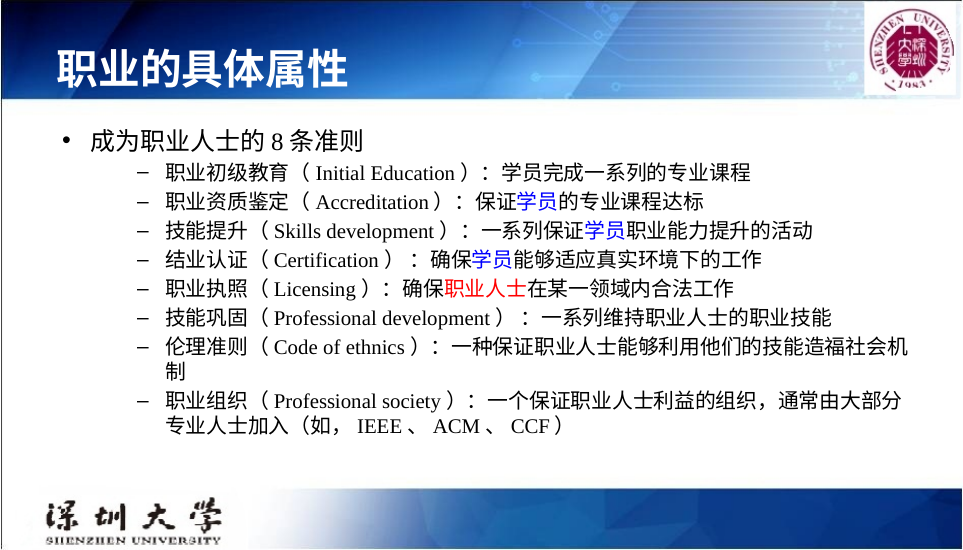

# 职业的具体属性
成为职业人士的8条准则
职业初级教育（Initial Education）：学员完成一系列的专业课程
职业资质鉴定（Accreditation）：保证学员的专业课程达标
技能提升（Skills development）：一系列保证学员职业能力提升的活动
结业认证（Certification） ：确保学员能够适应真实环境下的工作
职业执照（Licensing）：确保职业人士在某一领域内合法工作
技能巩固（Professional development） ：一系列维持职业人士的职业技能
伦理准则（Code of ethnics）：一种保证职业人士能够利用他们的技能造福社会机制
职业组织（Professional society）：一个保证职业人士利益的组织，通常由大部分专业人士加入（如，IEEE、ACM、CCF）

13